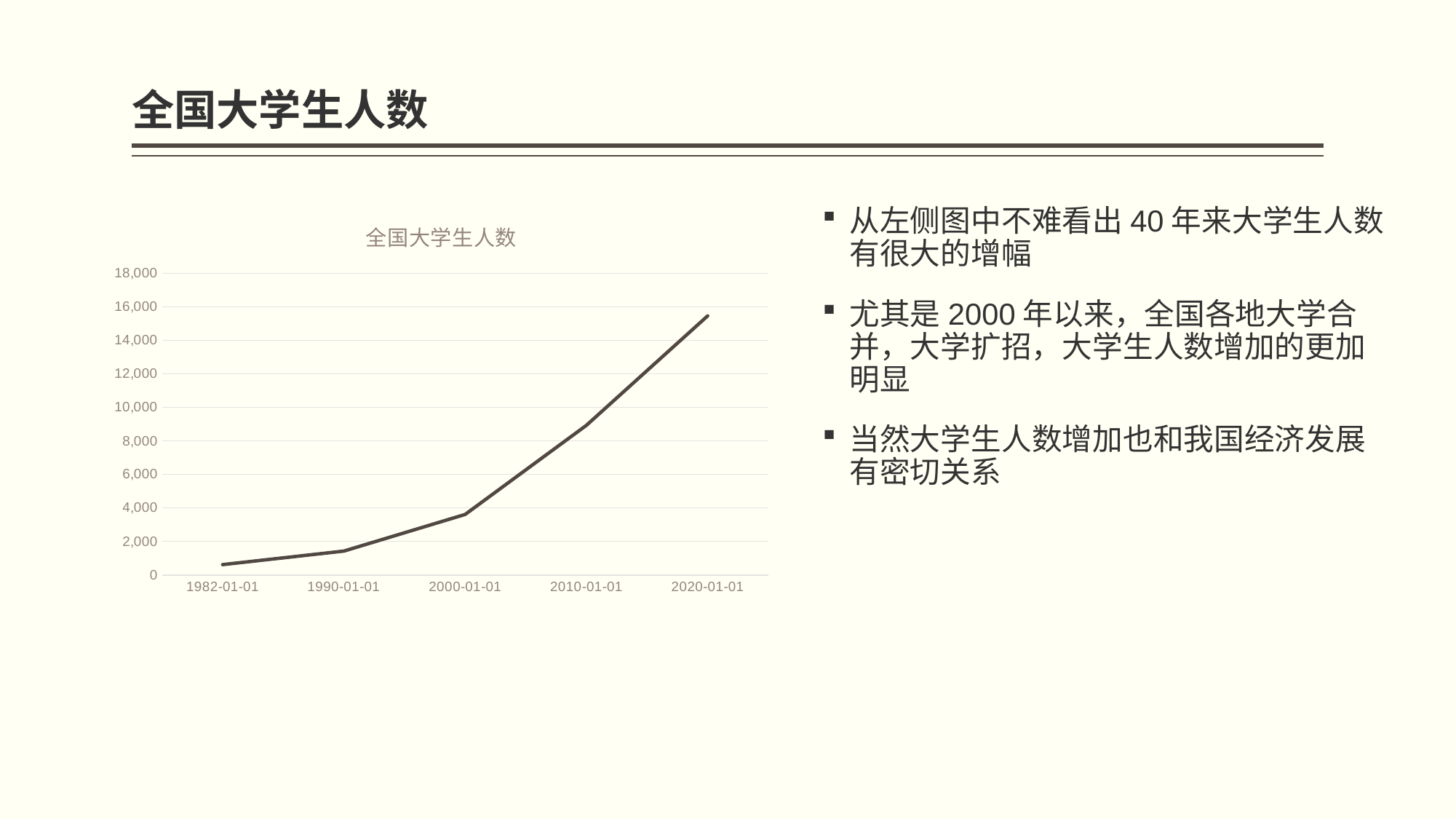

# 全国大学生人数

### Chart: 全国大学生人数

| Category | 大学人数 |
|---|---|
| 1982-01-01 | 615.0 |
| 1990-01-01 | 1422.0 |
| 2000-01-01 | 3611.0 |
| 2010-01-01 | 8930.0 |
| 2020-01-01 | 15467.0 |
从左侧图中不难看出40年来大学生人数有很大的增幅
尤其是2000年以来，全国各地大学合并，大学扩招，大学生人数增加的更加明显
当然大学生人数增加也和我国经济发展有密切关系